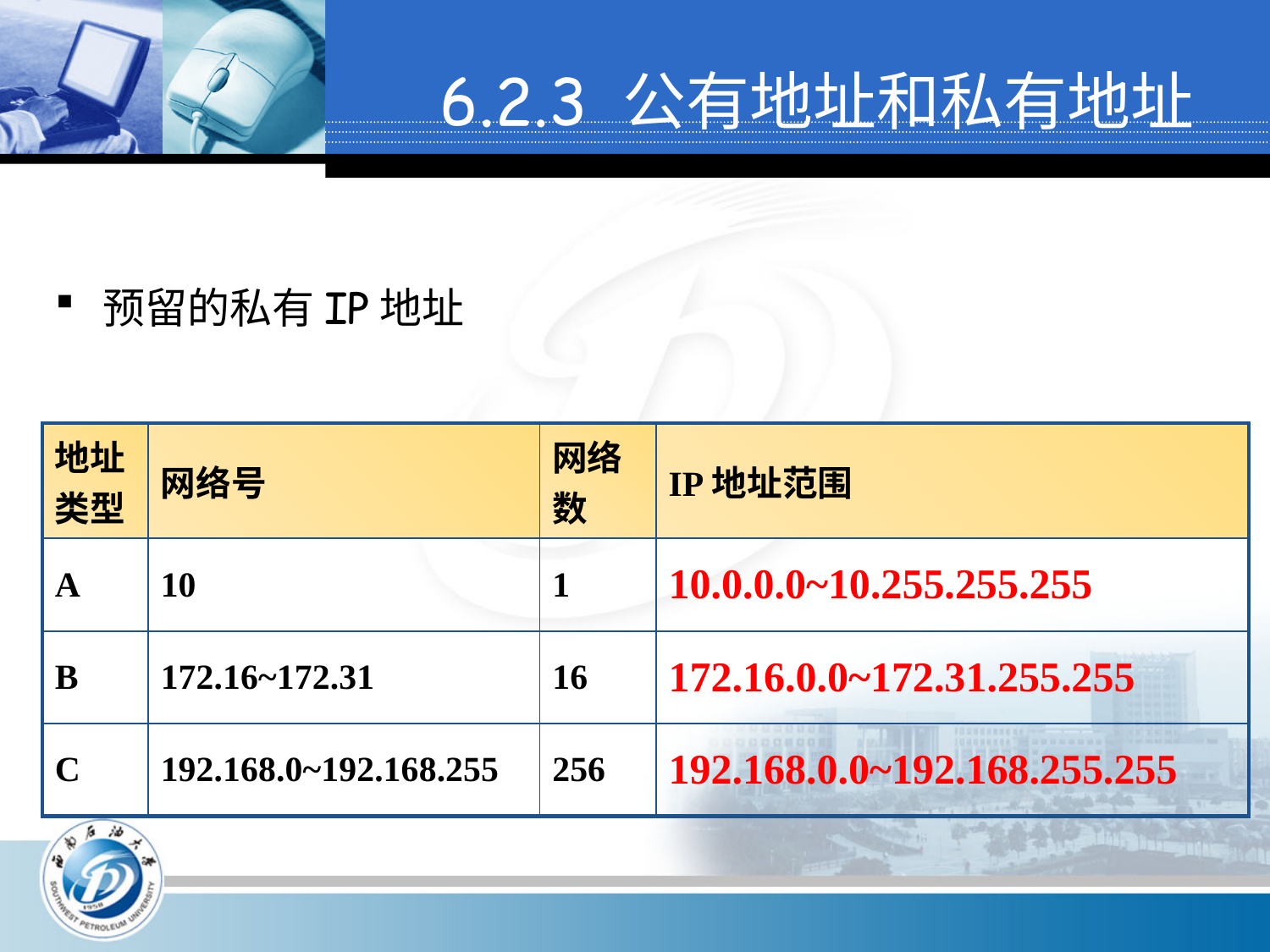

# 6.2.3 公有地址和私有地址
预留的私有IP地址
| 地址类型 | 网络号 | 网络数 | IP地址范围 |
| --- | --- | --- | --- |
| A | 10 | 1 | 10.0.0.0~10.255.255.255 |
| B | 172.16~172.31 | 16 | 172.16.0.0~172.31.255.255 |
| C | 192.168.0~192.168.255 | 256 | 192.168.0.0~192.168.255.255 |